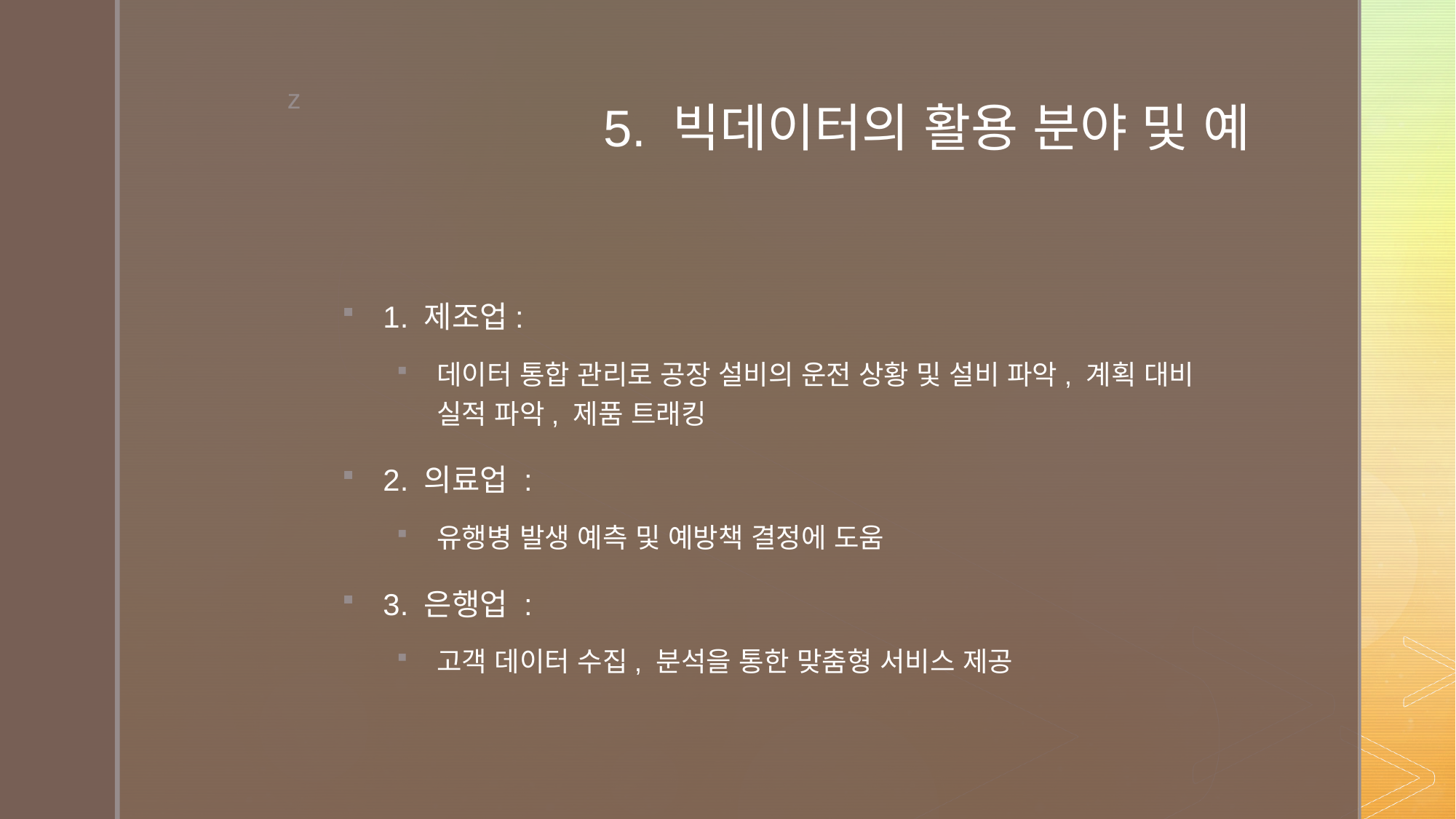

# 5. 빅데이터의 활용 분야 및 예
1. 제조업:
데이터 통합 관리로 공장 설비의 운전 상황 및 설비 파악, 계획 대비 실적 파악, 제품 트래킹
2. 의료업 :
유행병 발생 예측 및 예방책 결정에 도움
3. 은행업 :
고객 데이터 수집, 분석을 통한 맞춤형 서비스 제공